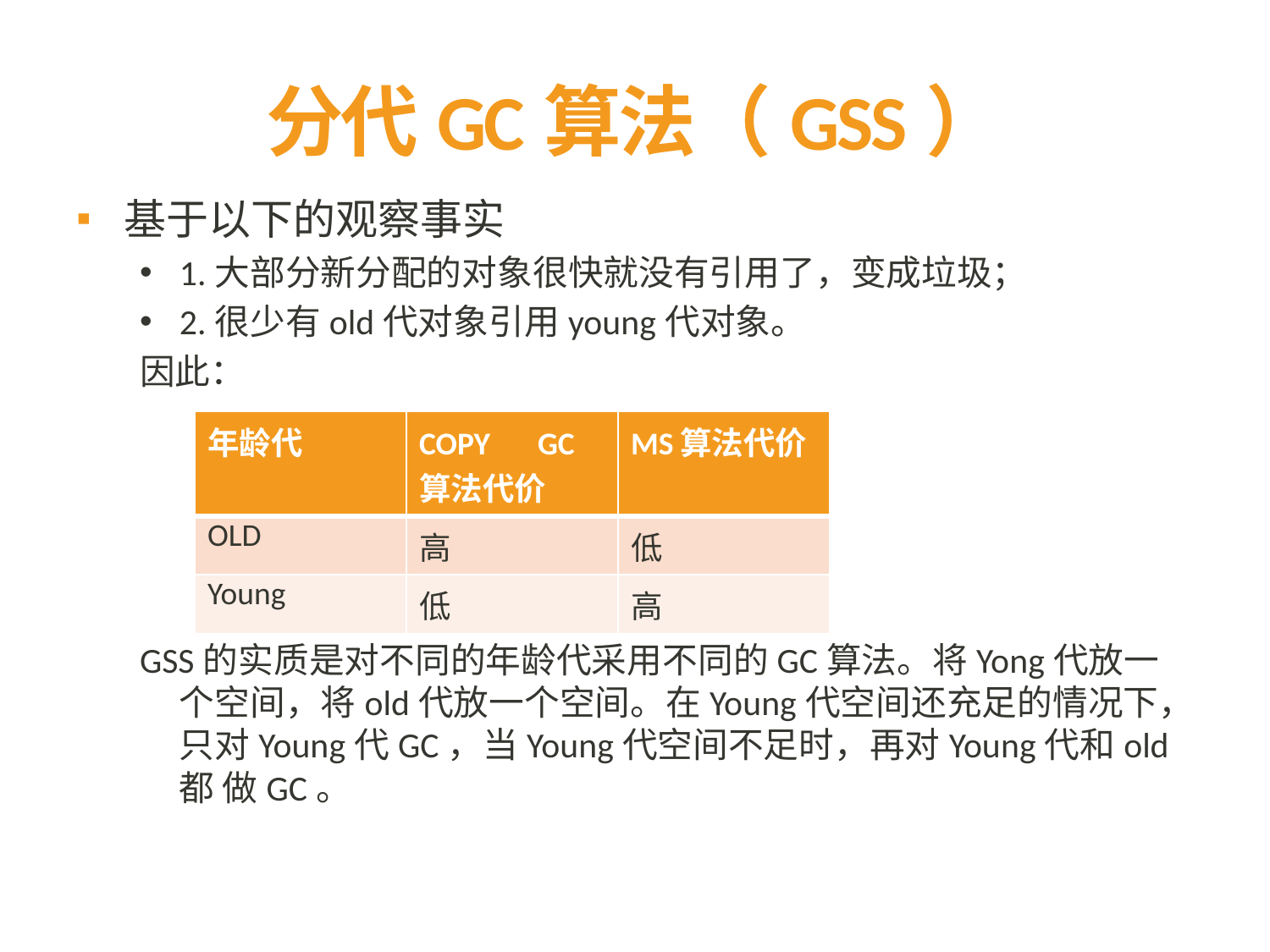

# 分代GC算法（GSS）
基于以下的观察事实
1.大部分新分配的对象很快就没有引用了，变成垃圾；
2.很少有old代对象引用young代对象。
因此：

GSS的实质是对不同的年龄代采用不同的GC算法。将Yong代放一个空间，将old代放一个空间。在Young代空间还充足的情况下，只对Young代GC，当Young代空间不足时，再对Young代和old都 做GC。
| 年龄代 | COPY　GC算法代价 | MS算法代价 |
| --- | --- | --- |
| OLD | 高 | 低 |
| Young | 低 | 高 |